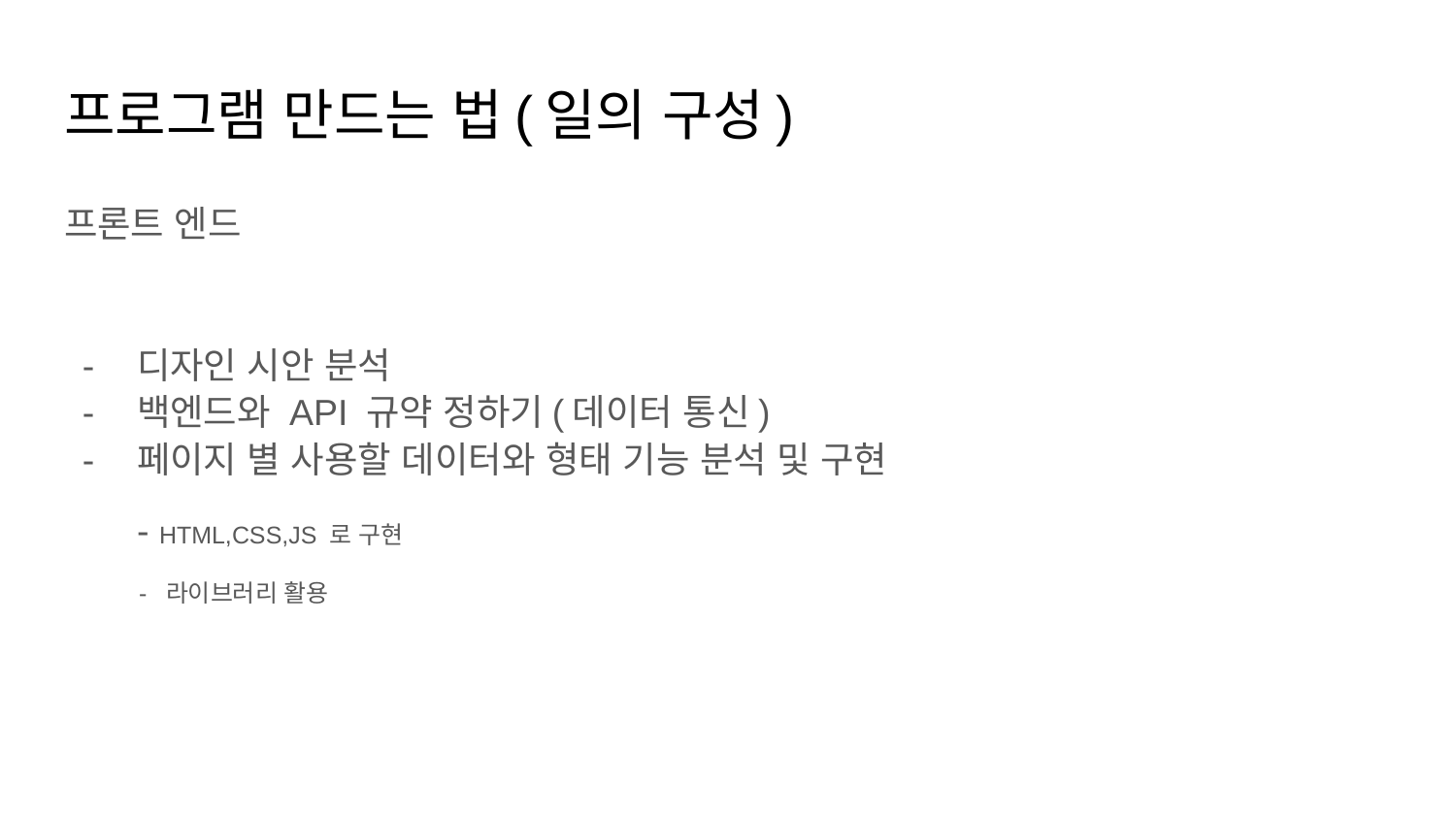

# 프로그램 만드는 법(일의 구성)
프론트 엔드

디자인 시안 분석
백엔드와 API 규약 정하기(데이터 통신)
페이지 별 사용할 데이터와 형태 기능 분석 및 구현
- HTML,CSS,JS 로 구현
           -  라이브러리 활용